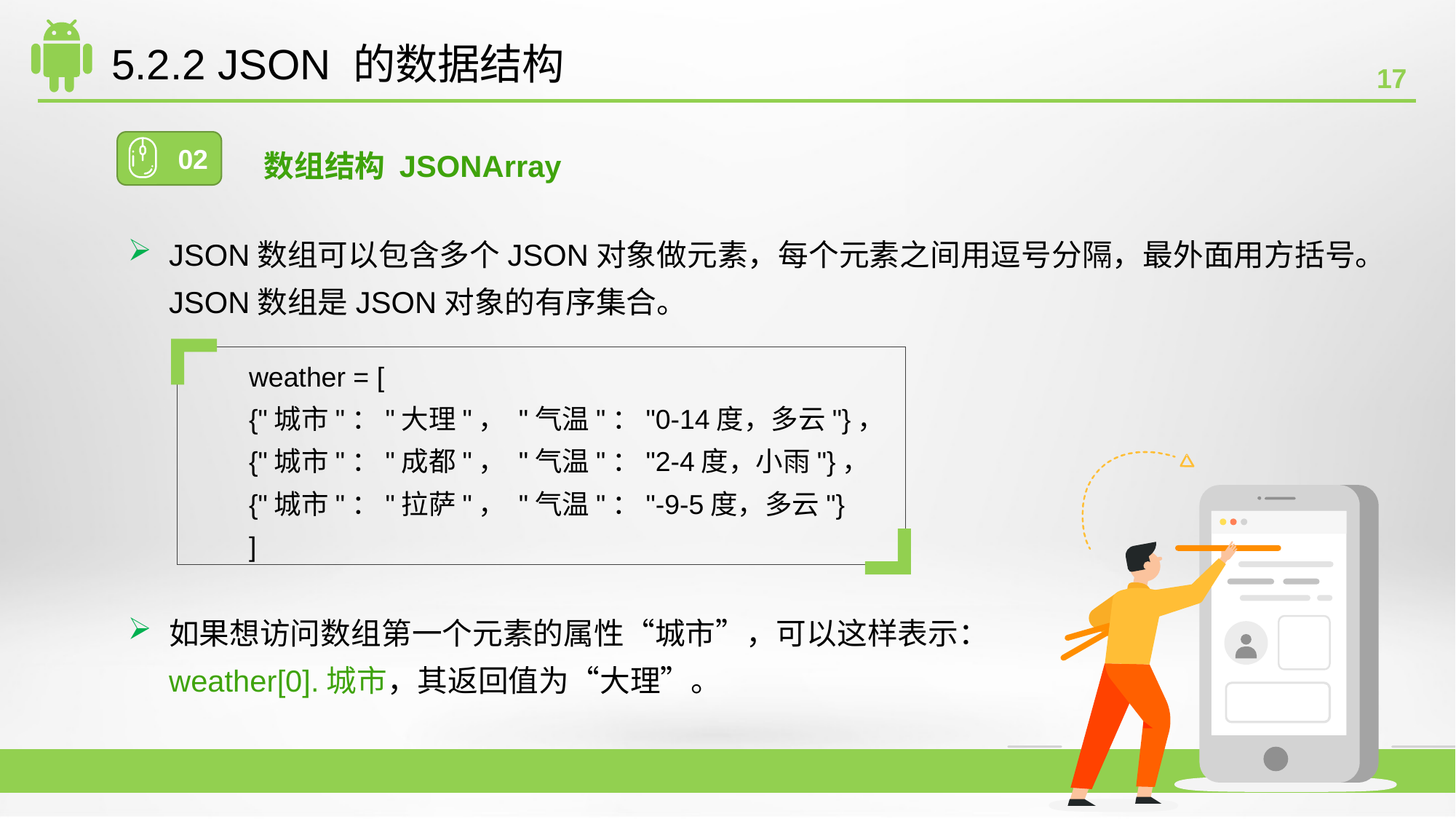

# 5.2.2 JSON 的数据结构
数组结构 JSONArray
02

JSON数组可以包含多个JSON对象做元素，每个元素之间用逗号分隔，最外面用方括号。JSON数组是JSON对象的有序集合。

如果想访问数组第一个元素的属性“城市”，可以这样表示：
weather[0].城市，其返回值为“大理”。

weather = [
{"城市"："大理"， "气温"："0-14度，多云"}，
{"城市"："成都"， "气温"："2-4度，小雨"}，
{"城市"："拉萨"， "气温"："-9-5度，多云"}
]